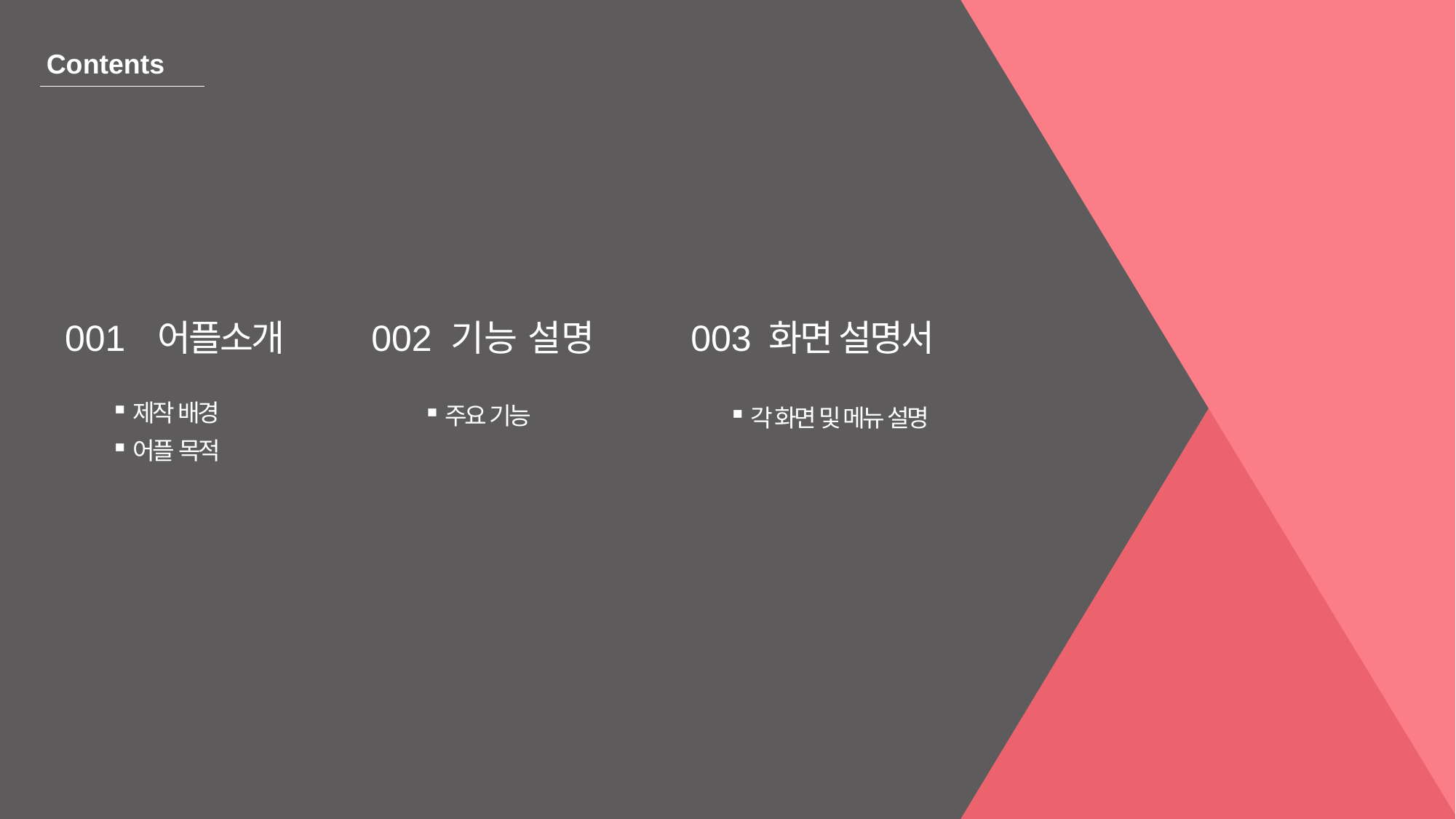

Contents

001
어플소개
002 기능 설명

003
화면 설명서
제작 배경
어플  목적
주요 기능
각 화면 및 메뉴 설명